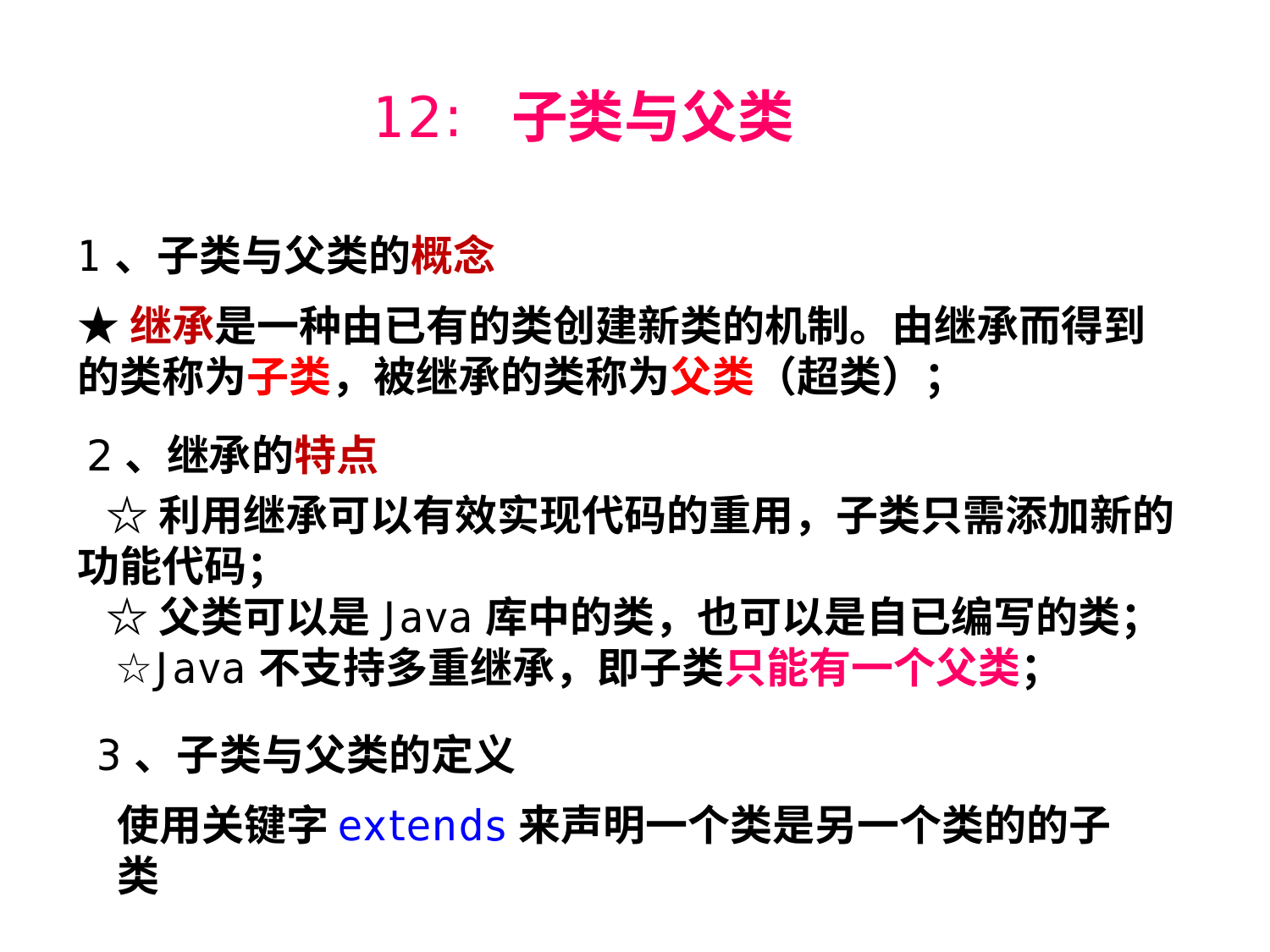

12:  子类与父类
1、子类与父类的概念
★继承是一种由已有的类创建新类的机制。由继承而得到的类称为子类，被继承的类称为父类（超类）；
2、继承的特点
   ☆利用继承可以有效实现代码的重用，子类只需添加新的功能代码；
   ☆父类可以是Java库中的类，也可以是自已编写的类；
   ☆Java不支持多重继承，即子类只能有一个父类；
3、子类与父类的定义
使用关键字extends来声明一个类是另一个类的的子类